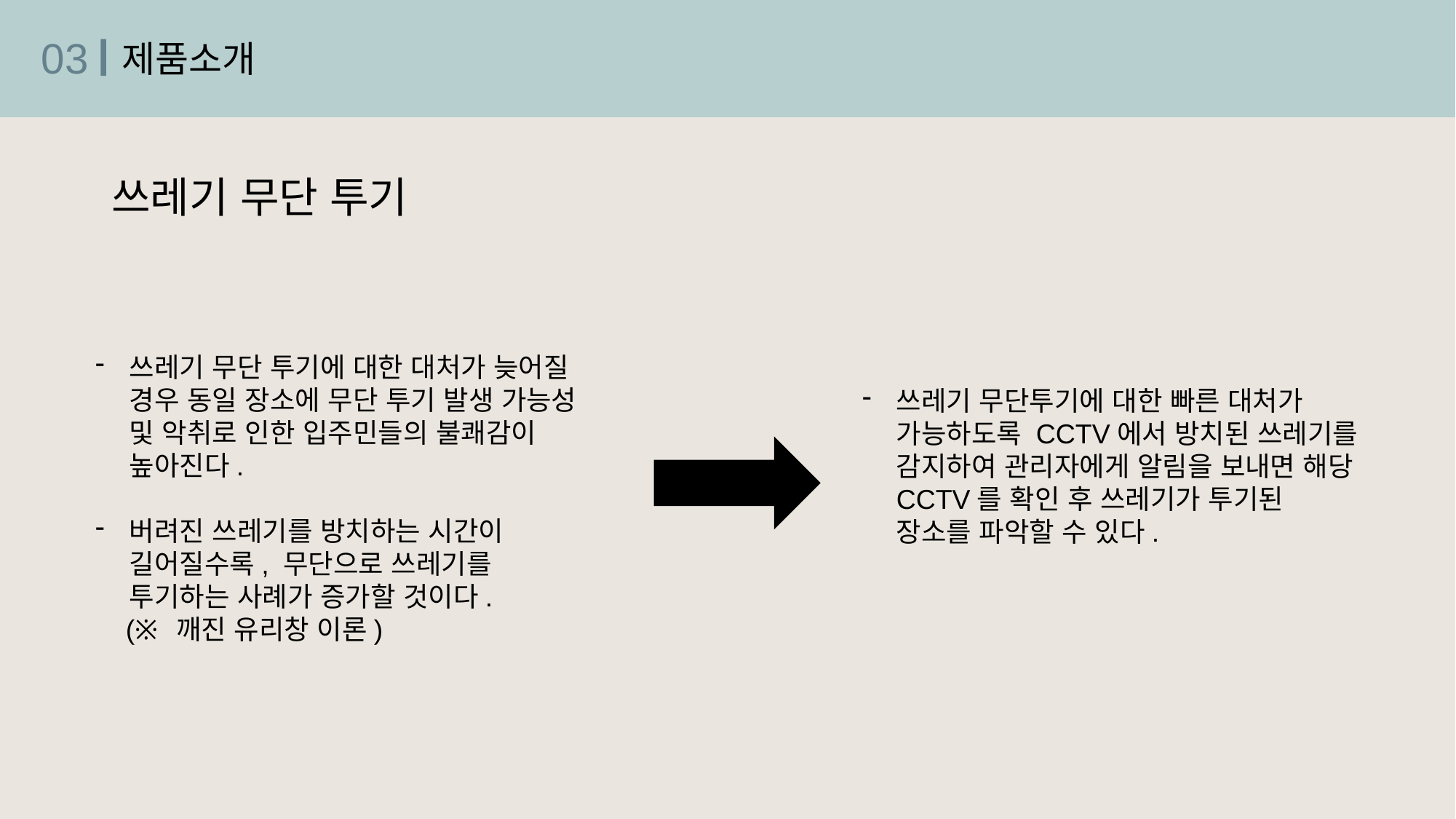

03
제품소개

쓰레기 무단 투기
쓰레기 무단 투기에 대한 대처가 늦어질 경우 동일 장소에 무단 투기 발생 가능성 및 악취로 인한 입주민들의 불쾌감이 높아진다.

버려진 쓰레기를 방치하는 시간이 길어질수록, 무단으로 쓰레기를 투기하는 사례가 증가할 것이다.
    (※ 깨진 유리창 이론)
쓰레기 무단투기에 대한 빠른 대처가 가능하도록 CCTV에서 방치된 쓰레기를 감지하여 관리자에게 알림을 보내면 해당 CCTV를 확인 후 쓰레기가 투기된 장소를 파악할 수 있다.